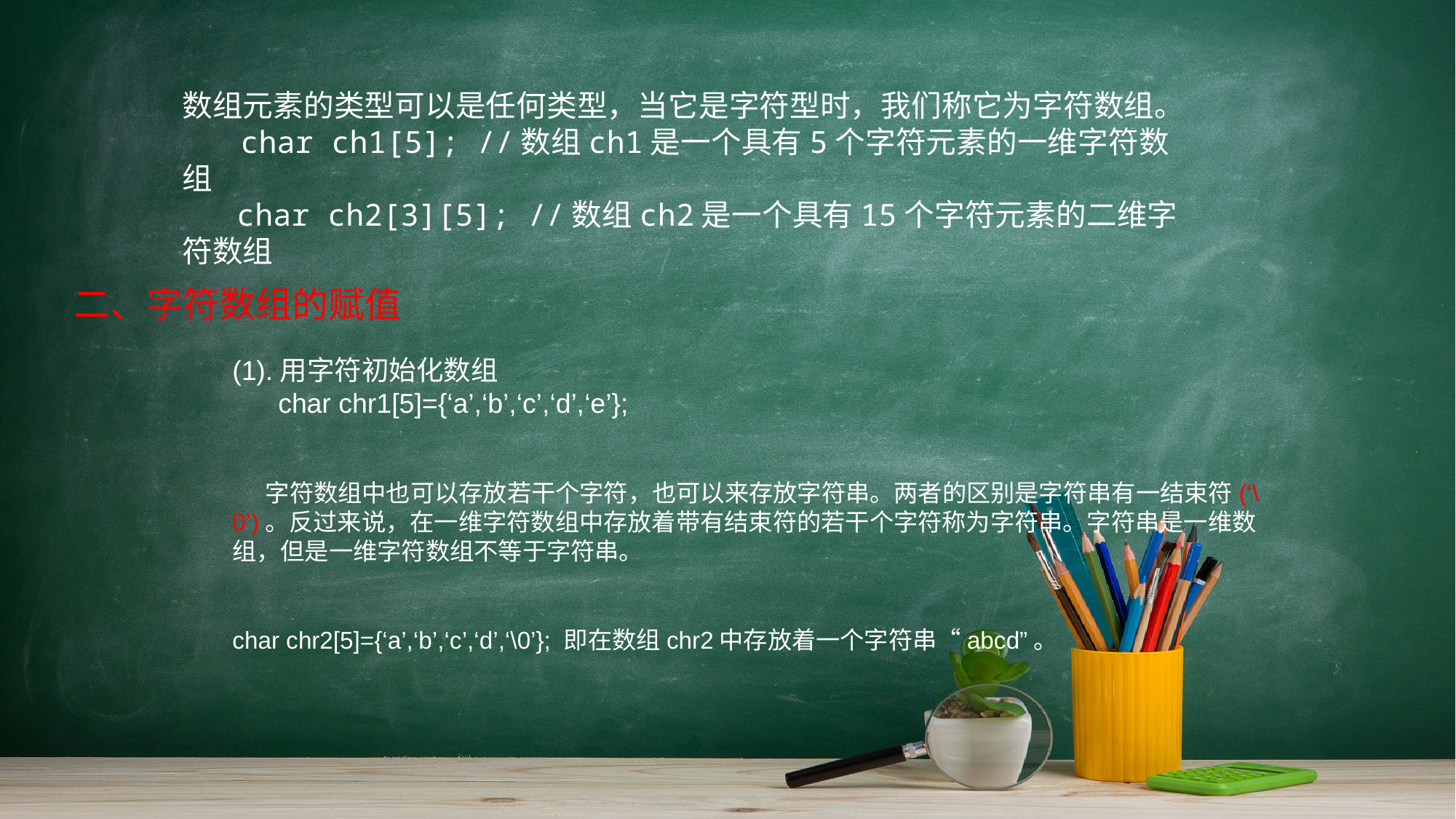

数组元素的类型可以是任何类型，当它是字符型时，我们称它为字符数组。
    char ch1[5]; //数组ch1是一个具有5个字符元素的一维字符数组
   char ch2[3][5]; //数组ch2是一个具有15个字符元素的二维字符数组

二、字符数组的赋值
(1).用字符初始化数组
      char chr1[5]={‘a’,‘b’,‘c’,‘d’,‘e’};
     字符数组中也可以存放若干个字符，也可以来存放字符串。两者的区别是字符串有一结束符(‘\0’)。反过来说，在一维字符数组中存放着带有结束符的若干个字符称为字符串。字符串是一维数组，但是一维字符数组不等于字符串。
char chr2[5]={‘a’,‘b’,‘c’,‘d’,‘\0’}; 即在数组chr2中存放着一个字符串“abcd”。